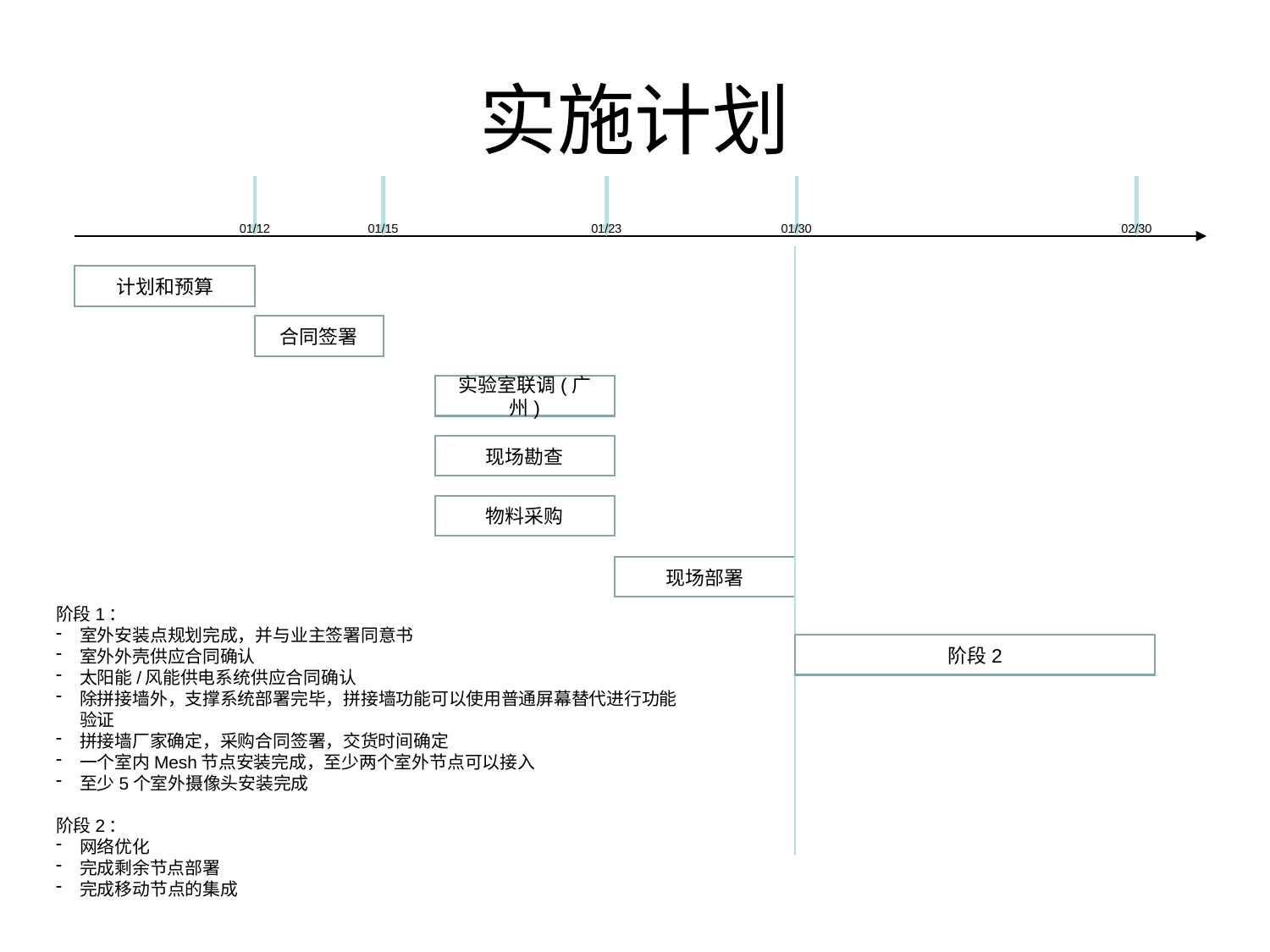

# 实施计划
01/12
01/15
01/23
01/30
02/30
计划和预算
合同签署
实验室联调(广州)
现场勘查
物料采购
现场部署
阶段1：
室外安装点规划完成，并与业主签署同意书
室外外壳供应合同确认
太阳能/风能供电系统供应合同确认
除拼接墙外，支撑系统部署完毕，拼接墙功能可以使用普通屏幕替代进行功能验证
拼接墙厂家确定，采购合同签署，交货时间确定
一个室内Mesh节点安装完成，至少两个室外节点可以接入
至少5个室外摄像头安装完成

阶段2：
网络优化
完成剩余节点部署
完成移动节点的集成

阶段2